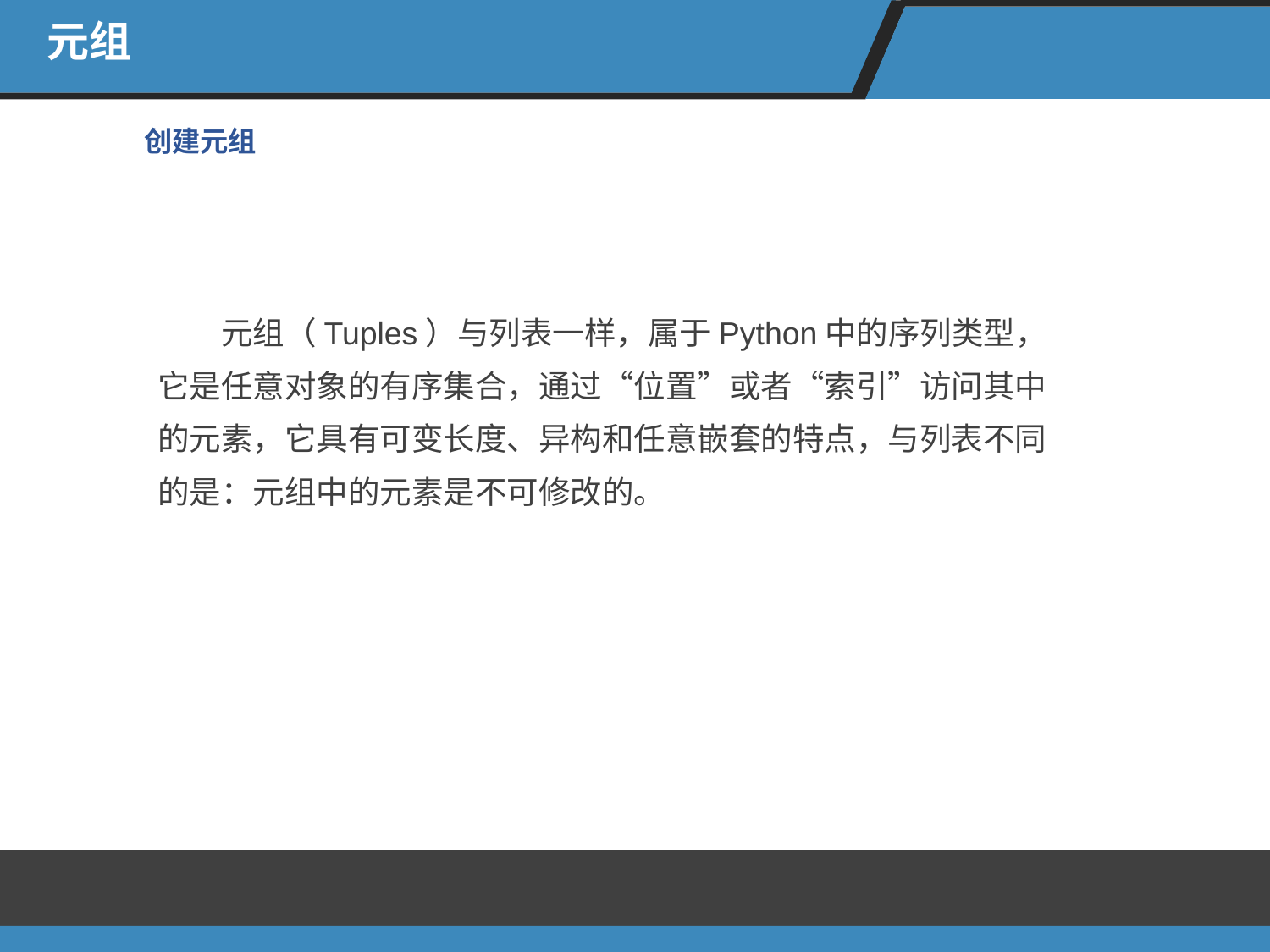

元组
创建元组
元组（Tuples）与列表一样，属于Python中的序列类型，它是任意对象的有序集合，通过“位置”或者“索引”访问其中的元素，它具有可变长度、异构和任意嵌套的特点，与列表不同的是：元组中的元素是不可修改的。